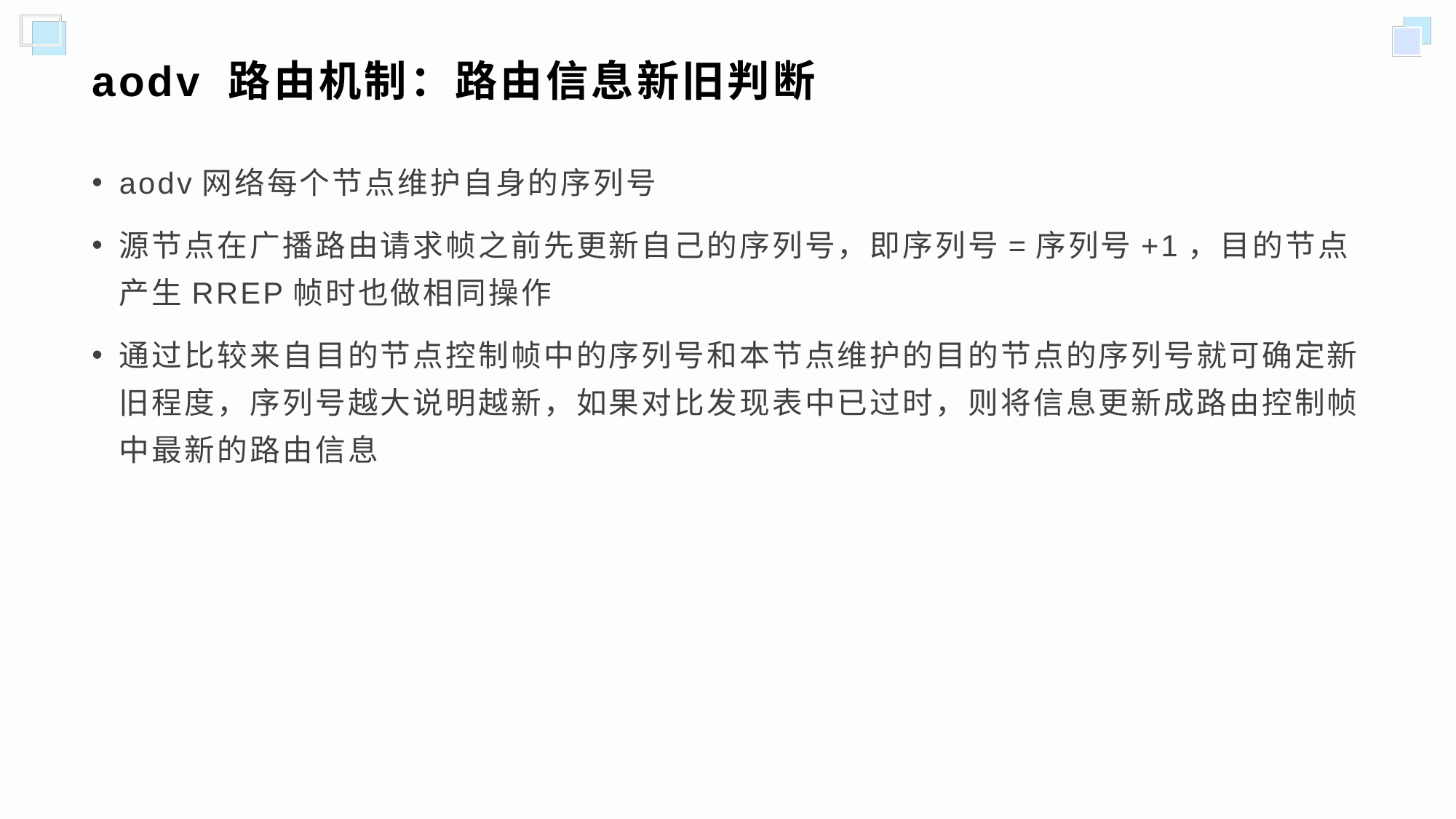

# aodv 路由机制：路由信息新旧判断
aodv网络每个节点维护自身的序列号
源节点在广播路由请求帧之前先更新自己的序列号，即序列号=序列号+1，目的节点产生RREP帧时也做相同操作
通过比较来自目的节点控制帧中的序列号和本节点维护的目的节点的序列号就可确定新旧程度，序列号越大说明越新，如果对比发现表中已过时，则将信息更新成路由控制帧中最新的路由信息